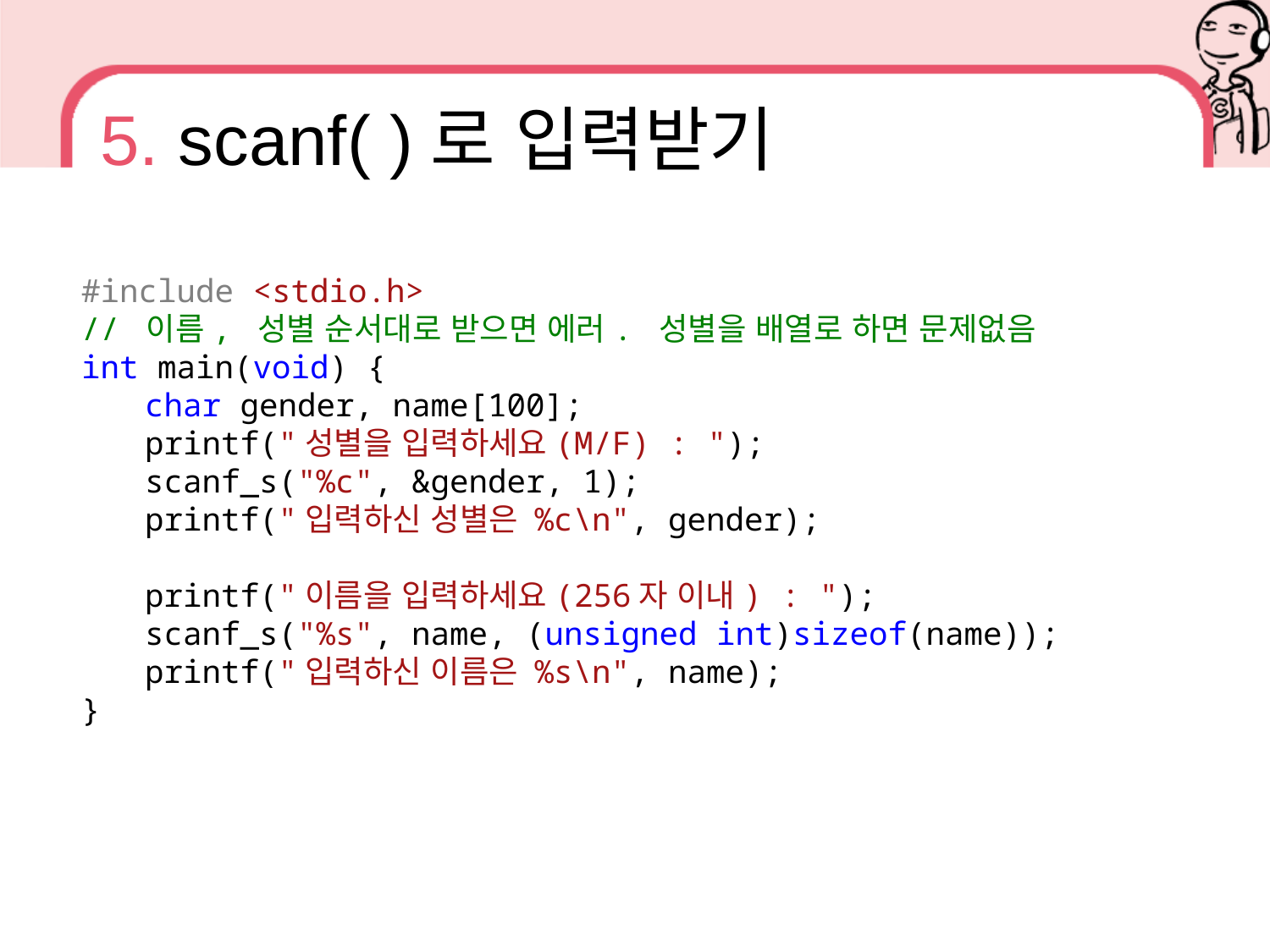

# 5. scanf( )로 입력받기
#include <stdio.h>
// 이름, 성별 순서대로 받으면 에러. 성별을 배열로 하면 문제없음
int main(void) {
char gender, name[100];
printf("성별을 입력하세요(M/F) : ");
scanf_s("%c", &gender, 1);
printf("입력하신 성별은 %c\n", gender);

printf("이름을 입력하세요(256자 이내) : ");
scanf_s("%s", name, (unsigned int)sizeof(name));
printf("입력하신 이름은 %s\n", name);
}